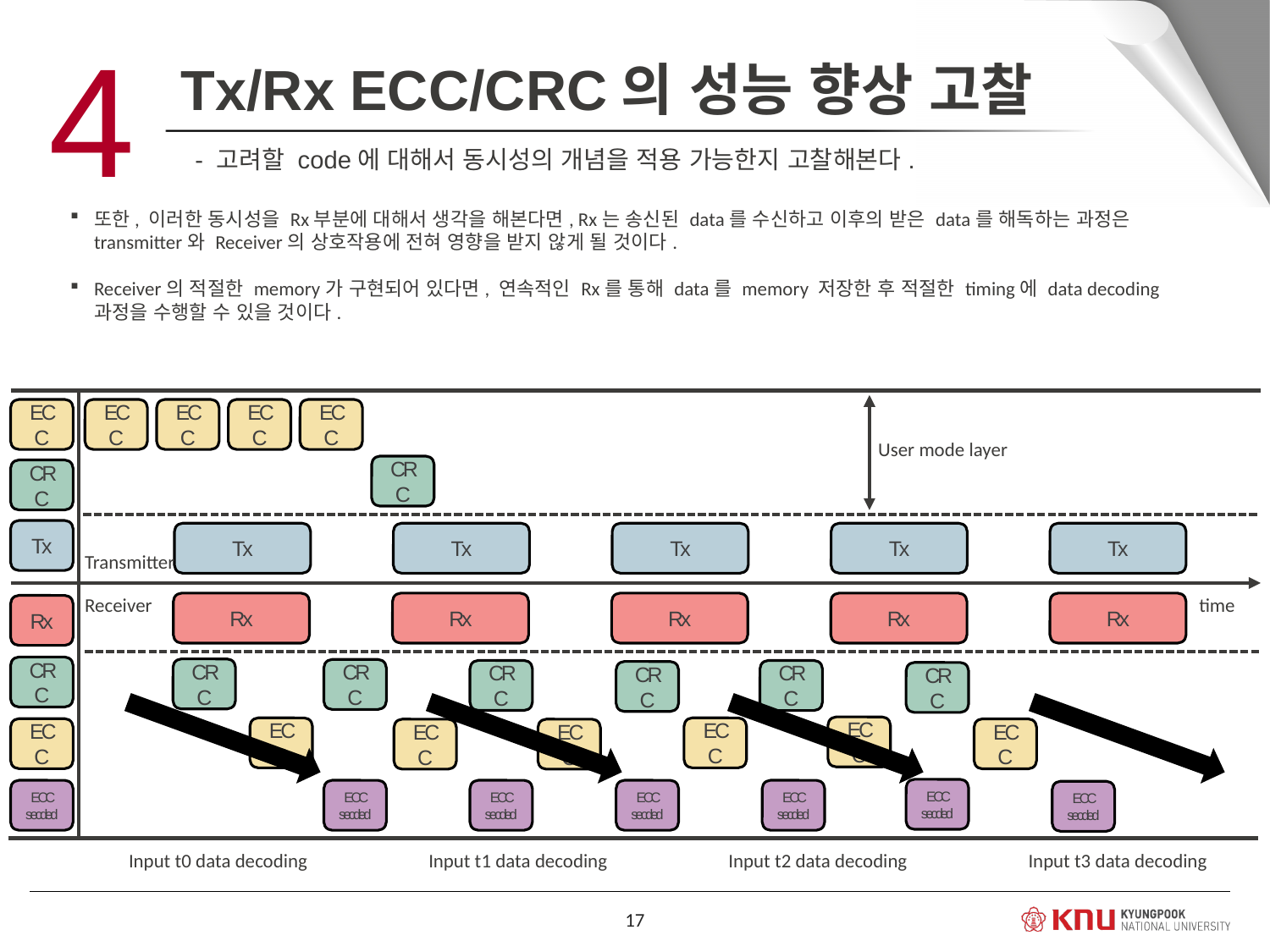

4
Tx/Rx ECC/CRC의 성능 향상 고찰
- 고려할 code에 대해서 동시성의 개념을 적용 가능한지 고찰해본다.
또한, 이러한 동시성을 Rx부분에 대해서 생각을 해본다면, Rx는 송신된 data를 수신하고 이후의 받은 data를 해독하는 과정은 transmitter와 Receiver의 상호작용에 전혀 영향을 받지 않게 될 것이다.

Receiver의 적절한 memory가 구현되어 있다면, 연속적인 Rx를 통해 data를 memory 저장한 후 적절한 timing에 data decoding 과정을 수행할 수 있을 것이다.
ECC
ECC
ECC
ECC
ECC
User mode layer
CRC
CRC
Tx
Tx
Tx
Tx
Tx
Tx
Transmitter
Receiver
time
Rx
Rx
Rx
Rx
Rx
Rx

CRC
CRC
CRC
CRC
CRC
CRC
CRC
ECC
ECC
ECC
ECC
ECC
ECC
ECC
ECC secded
ECC secded
ECC secded
ECC secded
ECC secded
ECC secded
ECC secded
Input t0 data decoding
Input t1 data decoding
Input t2 data decoding
Input t3 data decoding
17